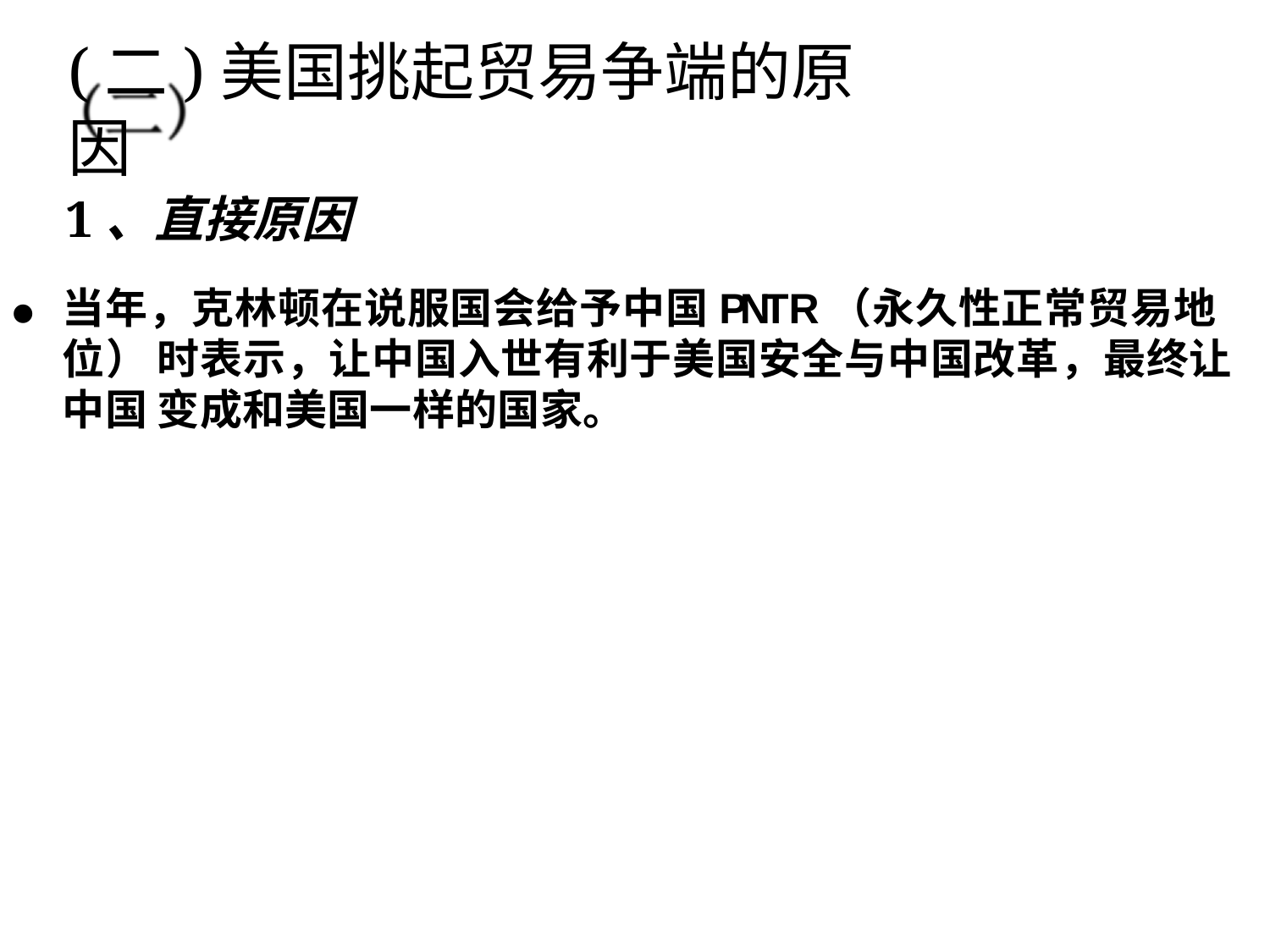

# (二)美国挑起贸易争端的原因
1、直接原因
⚫	当年，克林顿在说服国会给予中国PNTR（永久性正常贸易地位） 时表示，让中国入世有利于美国安全与中国改革，最终让中国 变成和美国一样的国家。